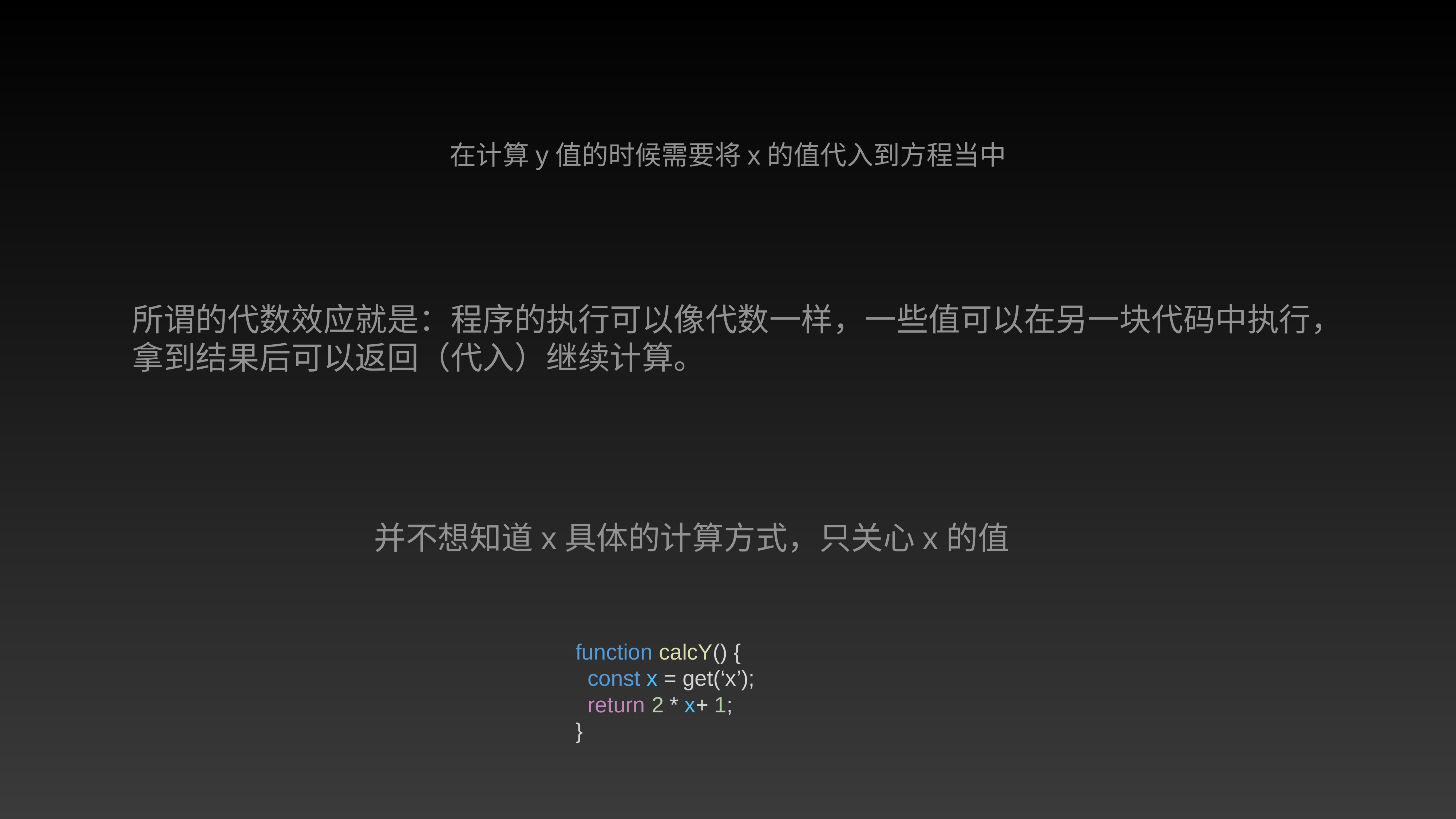

在计算y值的时候需要将x的值代入到方程当中
所谓的代数效应就是：程序的执行可以像代数一样，一些值可以在另一块代码中执行，
拿到结果后可以返回（代入）继续计算。
并不想知道x具体的计算方式，只关心x的值
function calcY() {
  const x = get(‘x’);
  return 2 * x+ 1;
}